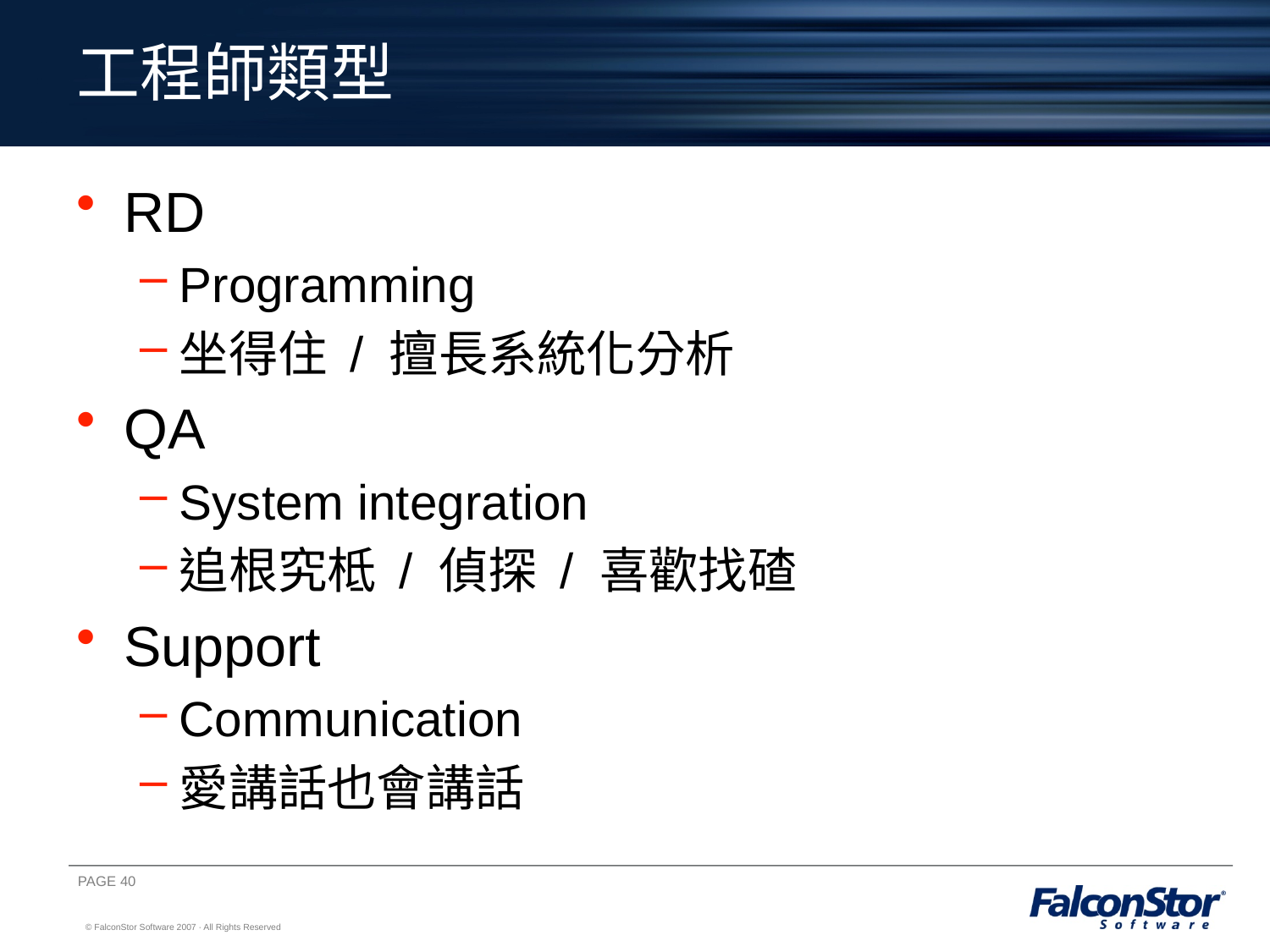

# 工程師類型
RD
Programming
坐得住 / 擅長系統化分析
QA
System integration
追根究柢 / 偵探 / 喜歡找碴
Support
Communication
愛講話也會講話